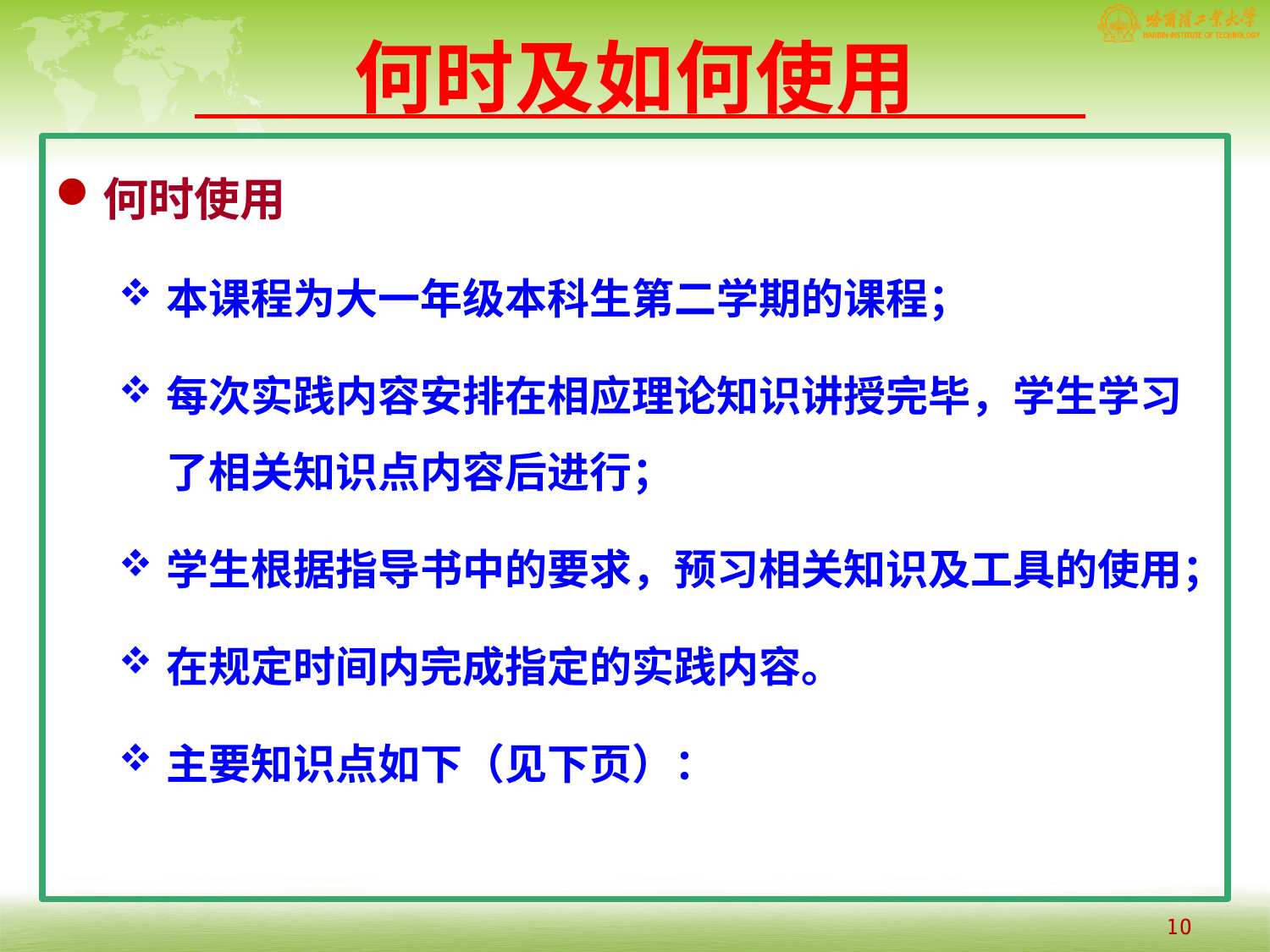

# 何时及如何使用
何时使用
本课程为大一年级本科生第二学期的课程；
每次实践内容安排在相应理论知识讲授完毕，学生学习了相关知识点内容后进行；
学生根据指导书中的要求，预习相关知识及工具的使用；
在规定时间内完成指定的实践内容。
主要知识点如下（见下页）：
10